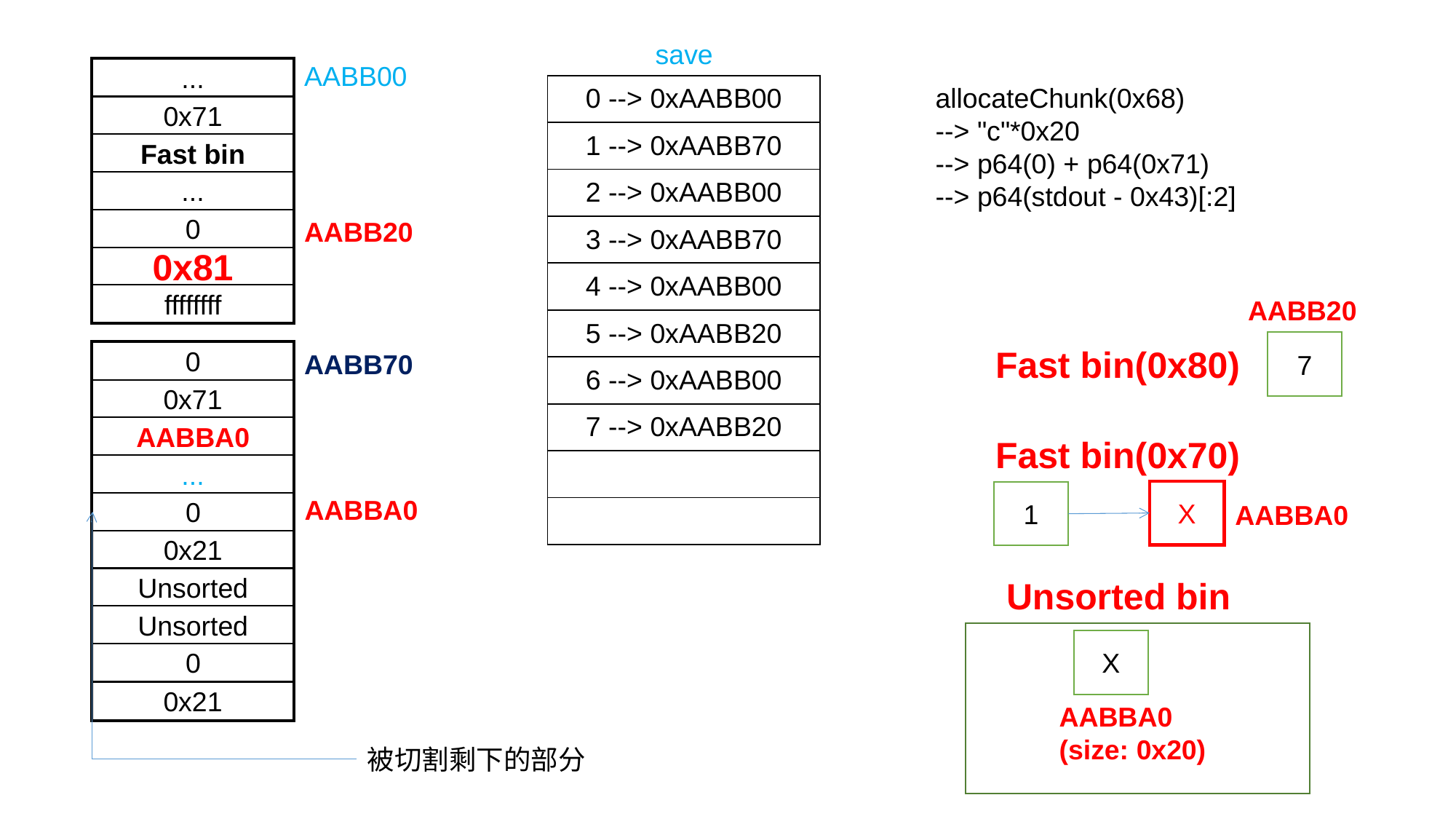

save
AABB00

...
0x71
Fast bin
...
0
0x81
ffffffff
| 0 --> 0xAABB00 |
| --- |
| 1 --> 0xAABB70 |
| 2 --> 0xAABB00 |
| 3 --> 0xAABB70 |
| 4 --> 0xAABB00 |
| 5 --> 0xAABB20 |
| 6 --> 0xAABB00 |
| 7 --> 0xAABB20 |
|  |
|  |
allocateChunk(0x68)
--> "c"*0x20
--> p64(0) + p64(0x71)
--> p64(stdout - 0x43)[:2]
AABB20
AABB20
7
Fast bin(0x80)

0
AABB70
0x71
AABBA0
Fast bin(0x70)
...
X
1
AABBA0
0
AABBA0
0x21
Unsorted
Unsorted bin
Unsorted

X
0
0x21
AABBA0
(size: 0x20)
被切割剩下的部分